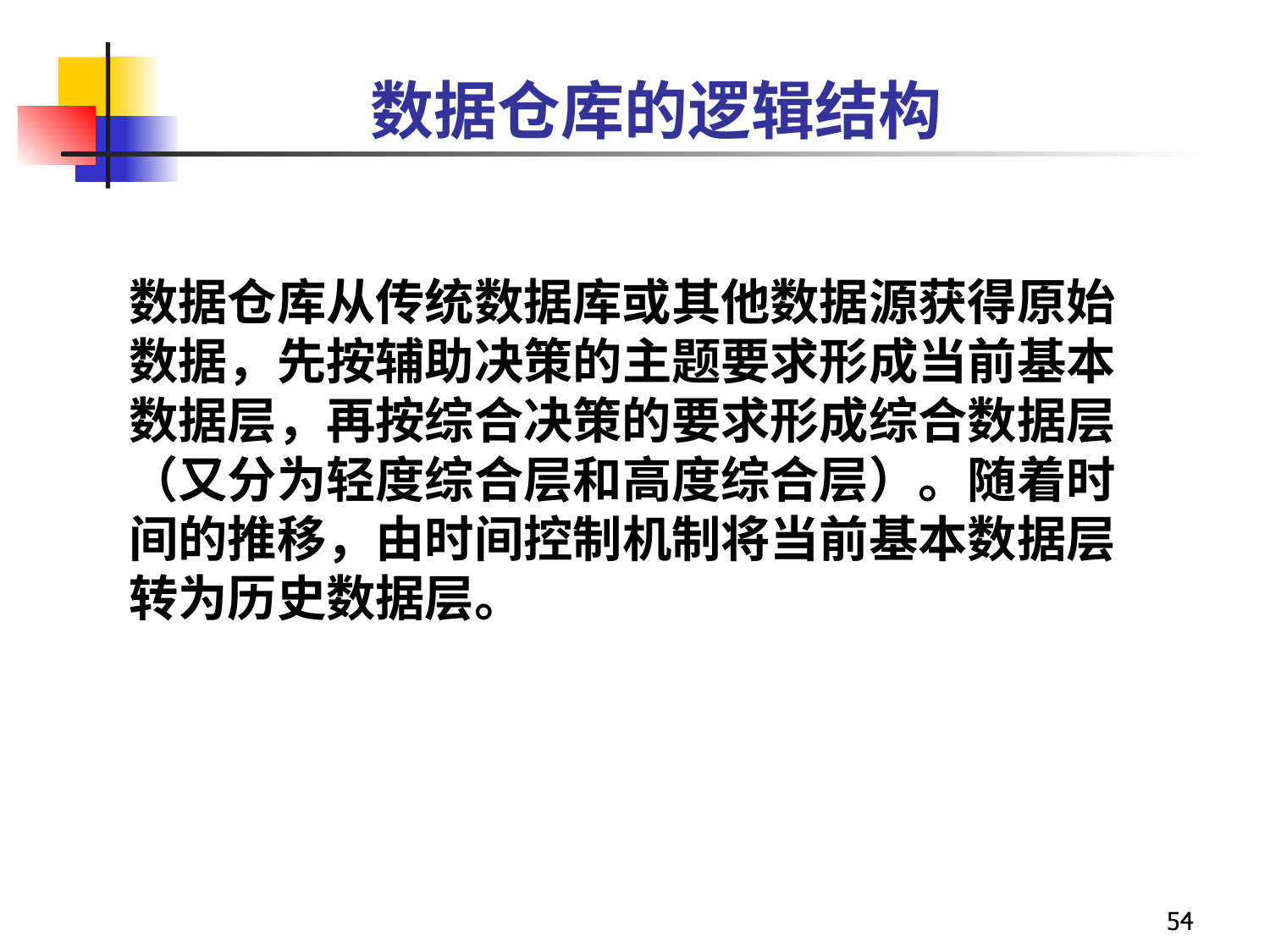

数据仓库的逻辑结构
数据仓库从传统数据库或其他数据源获得原始数据，先按辅助决策的主题要求形成当前基本数据层，再按综合决策的要求形成综合数据层（又分为轻度综合层和高度综合层）。随着时间的推移，由时间控制机制将当前基本数据层转为历史数据层。

54